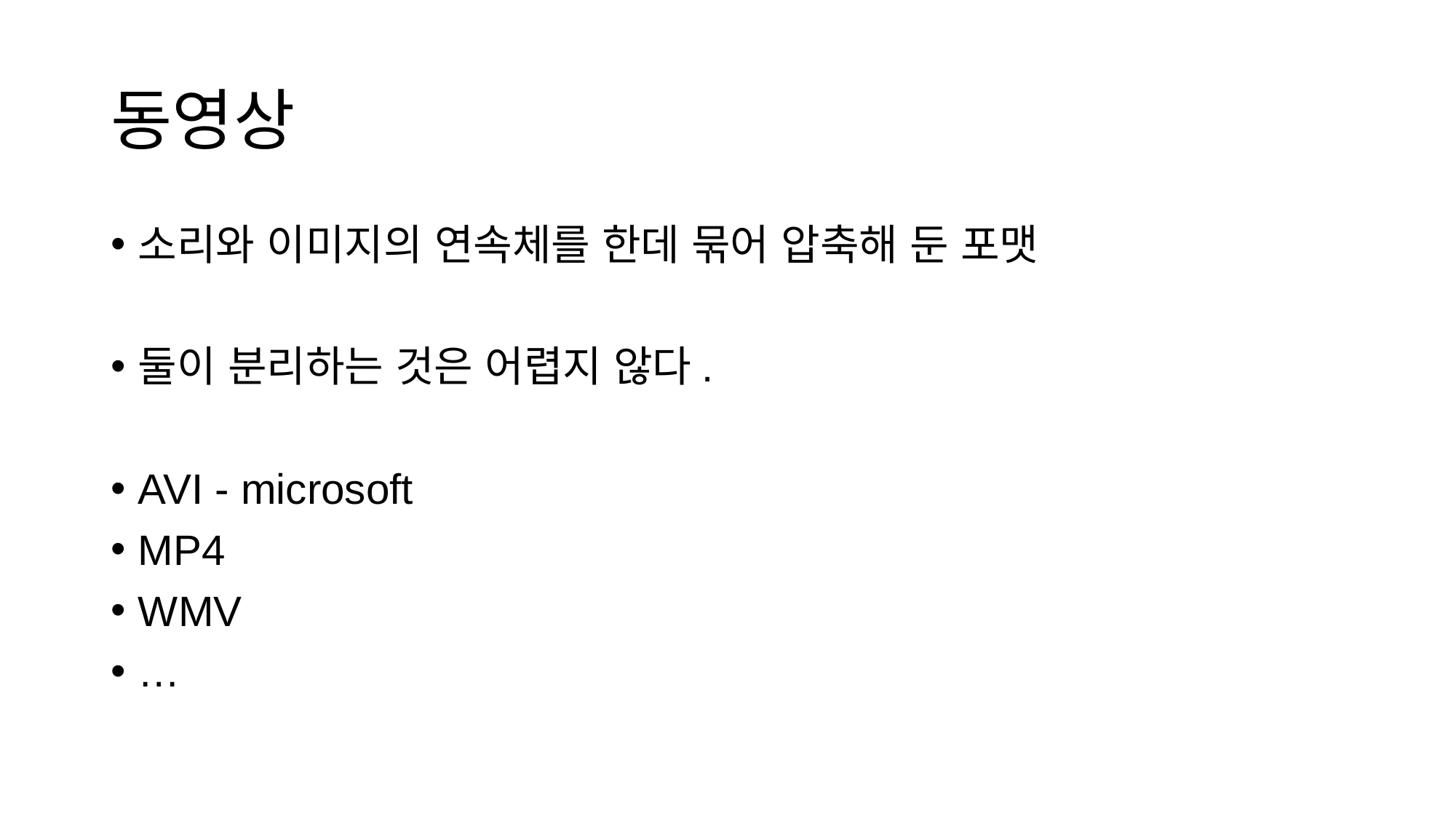

# 동영상
소리와 이미지의 연속체를 한데 묶어 압축해 둔 포맷

둘이 분리하는 것은 어렵지 않다.

AVI - microsoft
MP4
WMV
…